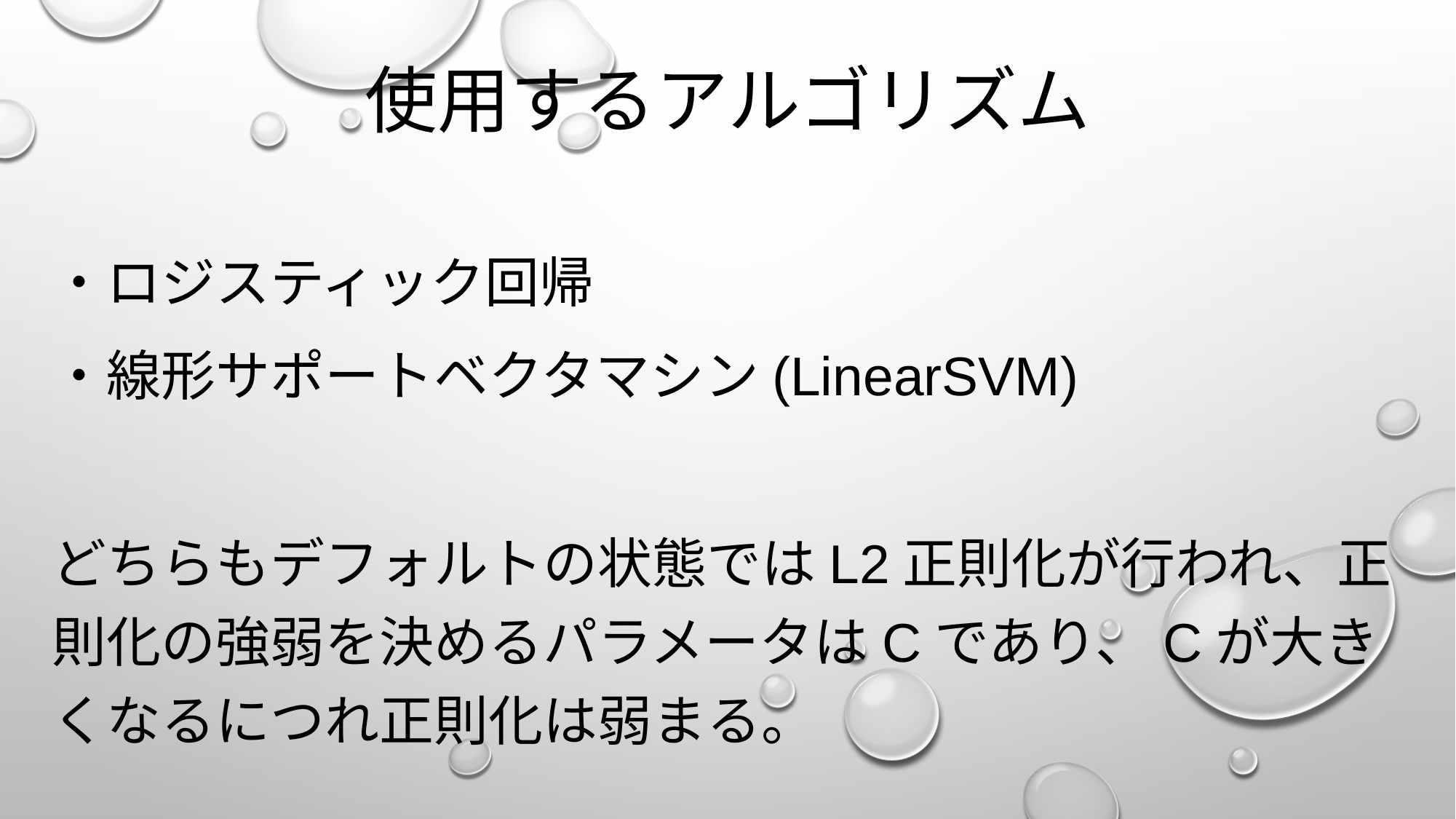

# 使用するアルゴリズム

・ロジスティック回帰
・線形サポートベクタマシン(LinearSVM)

どちらもデフォルトの状態ではL2正則化が行われ、正則化の強弱を決めるパラメータはCであり、Cが大きくなるにつれ正則化は弱まる。